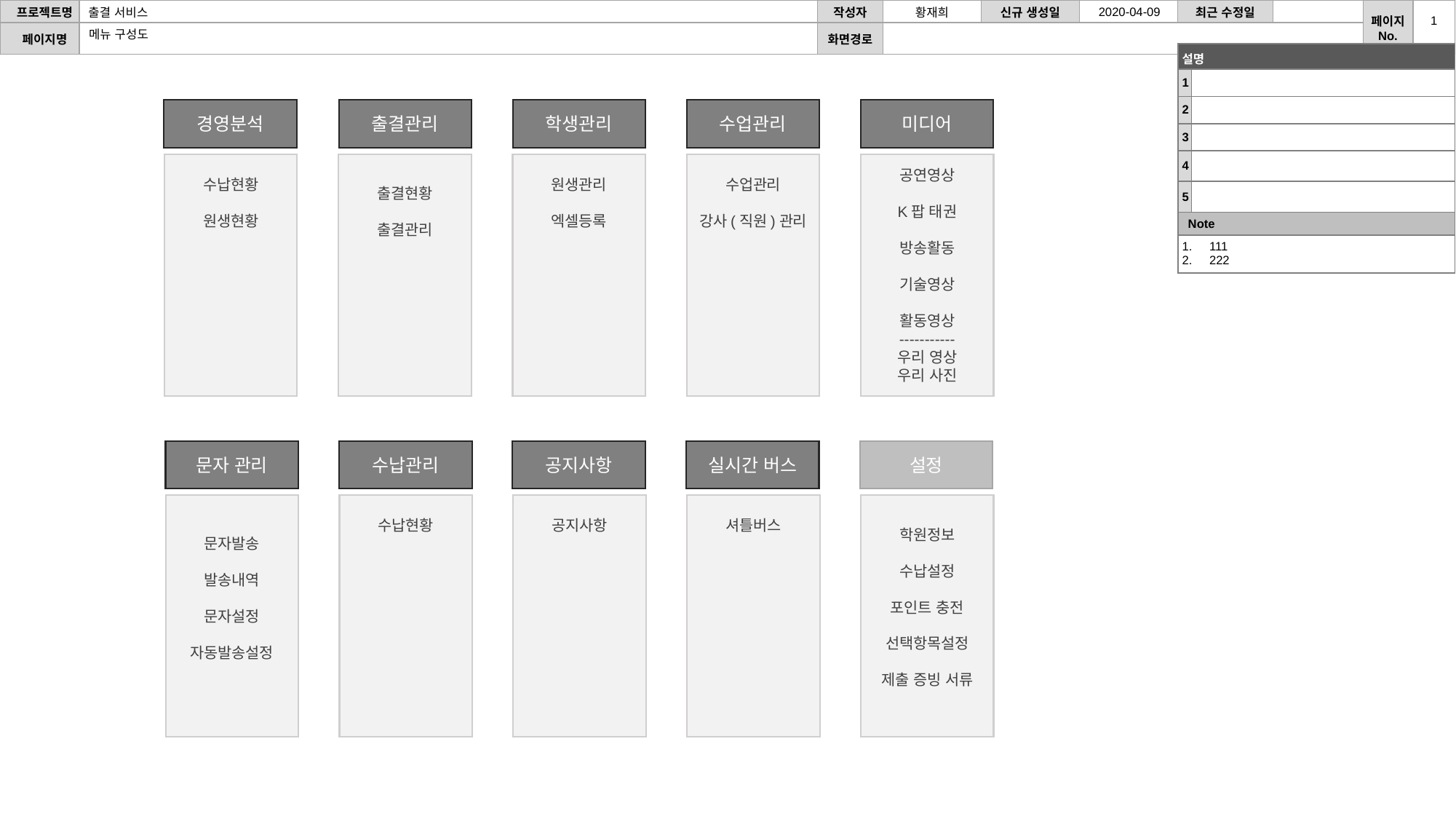

2020-04-09
1
메뉴 구성도
| 설명 |  |
| --- | --- |
| 1 |  |
| 2 |  |
| 3 |  |
| 4 |  |
| 5 |  |
| Note |  |
| 111 222 |  |
경영분석
미디어
학생관리
수업관리
출결관리
수납현황

원생현황

출결현황

출결관리

원생관리

엑셀등록

수업관리

강사(직원)관리

공연영상

K팝 태권

방송활동

기술영상

활동영상
-----------
우리 영상
우리 사진
실시간 버스
설정
공지사항
수납관리
문자 관리
문자발송

발송내역

문자설정

자동발송설정

수납현황

공지사항

셔틀버스

학원정보

수납설정

포인트 충전

선택항목설정

제출 증빙 서류